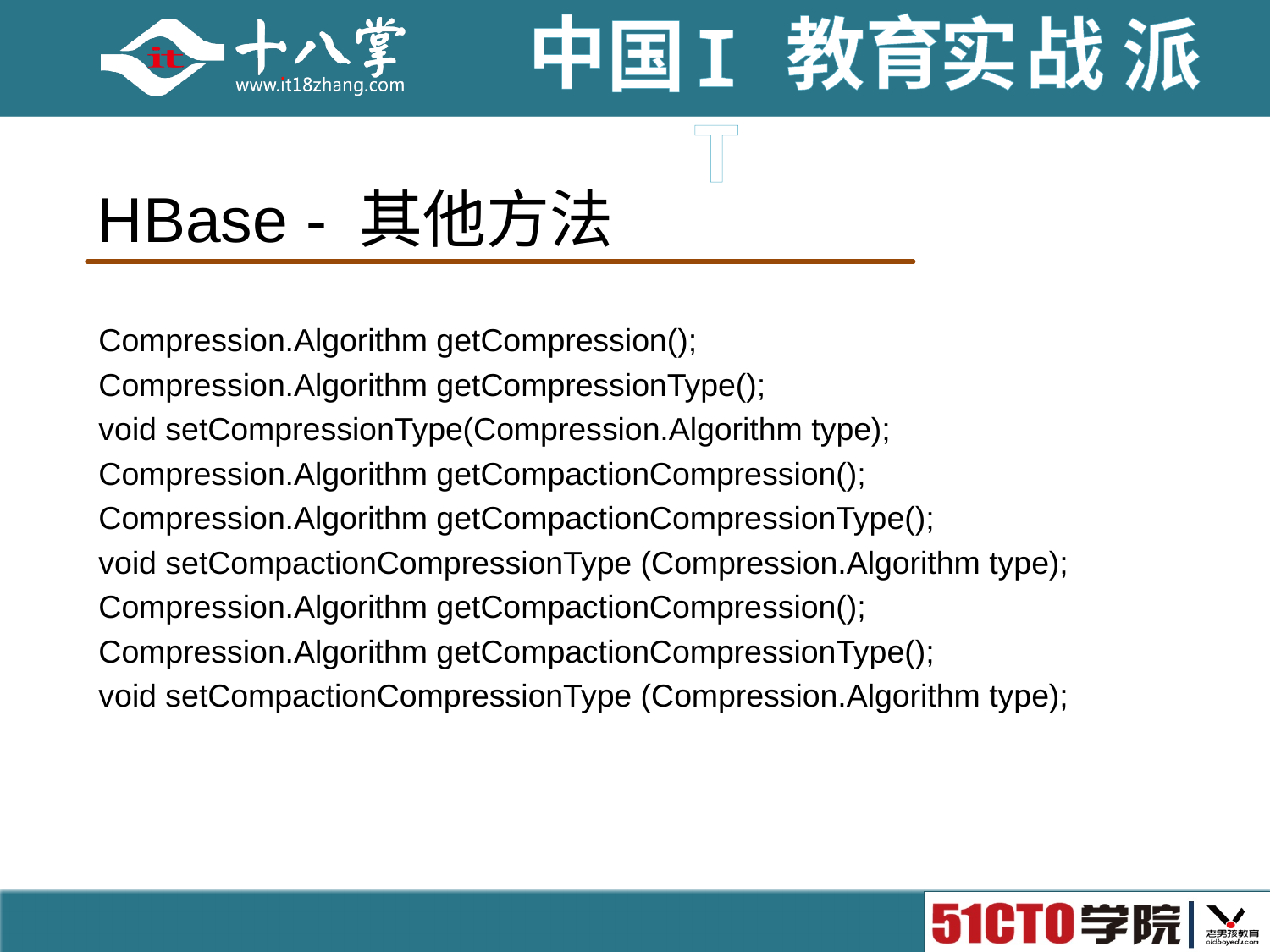

# HBase - 其他方法

Compression.Algorithm getCompression();
Compression.Algorithm getCompressionType();
void setCompressionType(Compression.Algorithm type);
Compression.Algorithm getCompactionCompression();
Compression.Algorithm getCompactionCompressionType();
void setCompactionCompressionType (Compression.Algorithm type);
Compression.Algorithm getCompactionCompression();
Compression.Algorithm getCompactionCompressionType();
void setCompactionCompressionType (Compression.Algorithm type);